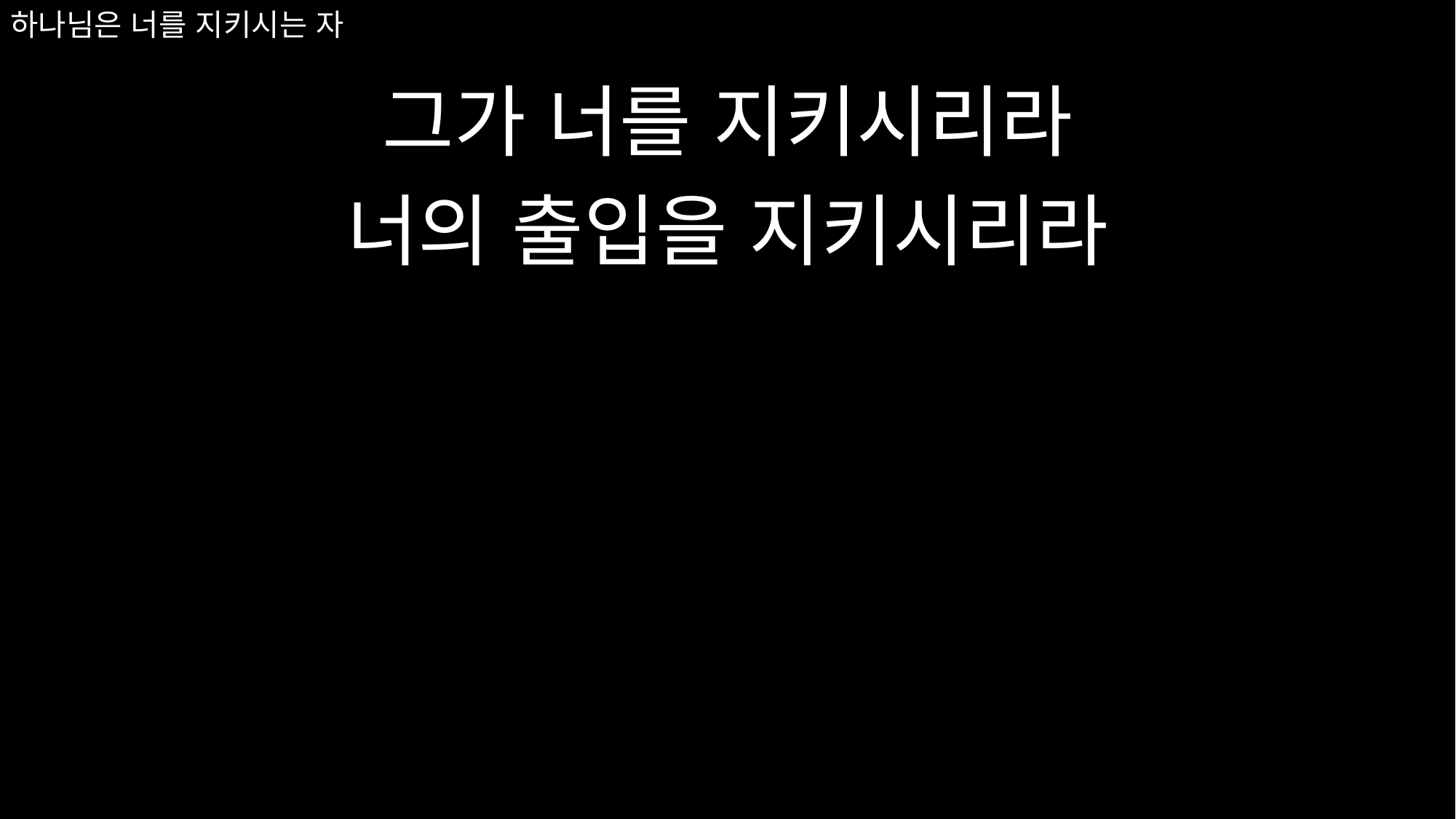

그가 너를 지키시리라
너의 출입을 지키시리라

# 하나님은 너를 지키시는 자